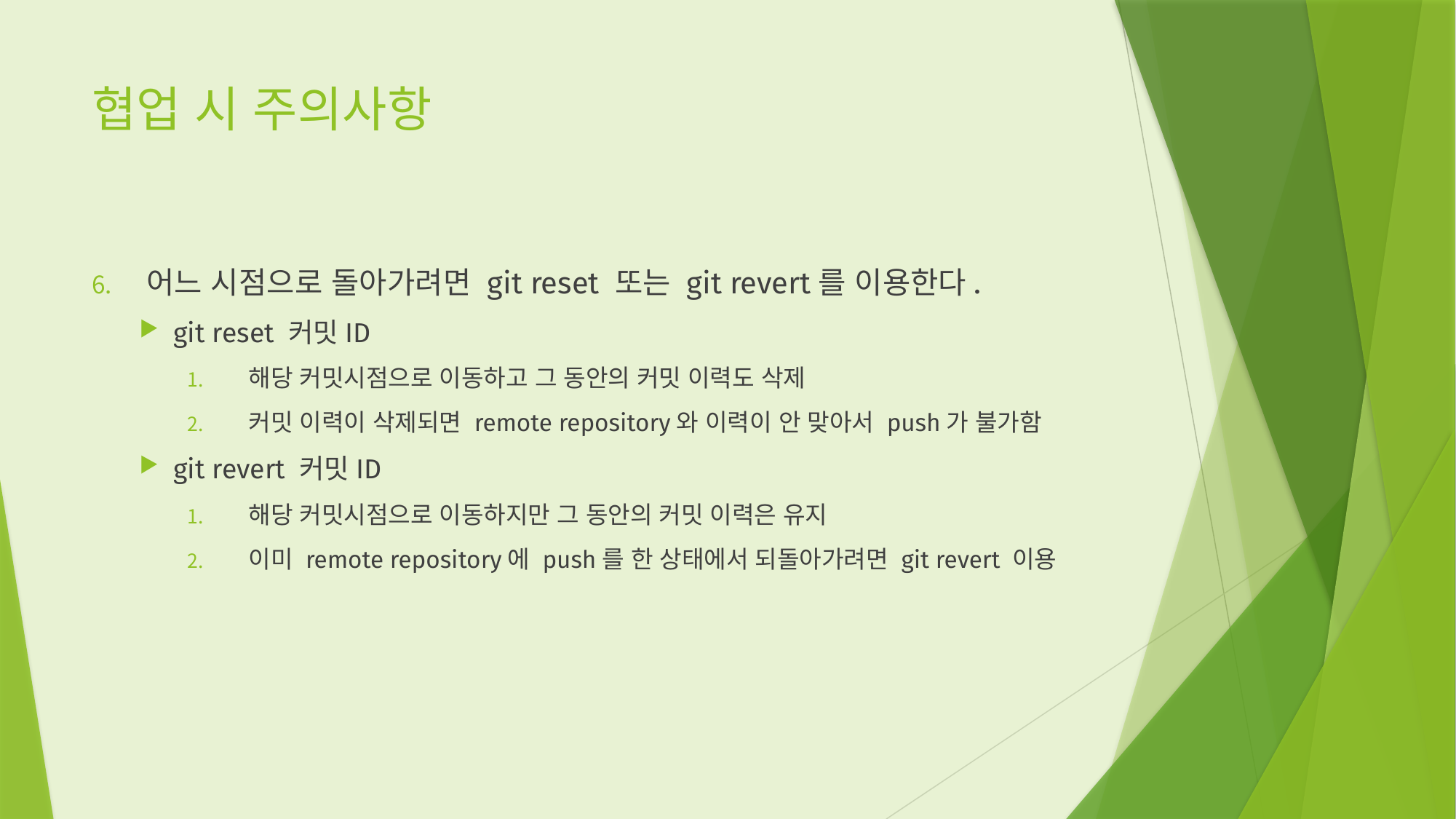

# 협업 시 주의사항
어느 시점으로 돌아가려면 git reset 또는 git revert를 이용한다.
git reset 커밋ID
해당 커밋시점으로 이동하고 그 동안의 커밋 이력도 삭제
커밋 이력이 삭제되면 remote repository와 이력이 안 맞아서 push가 불가함
git revert 커밋ID
해당 커밋시점으로 이동하지만 그 동안의 커밋 이력은 유지
이미 remote repository에 push를 한 상태에서 되돌아가려면 git revert 이용